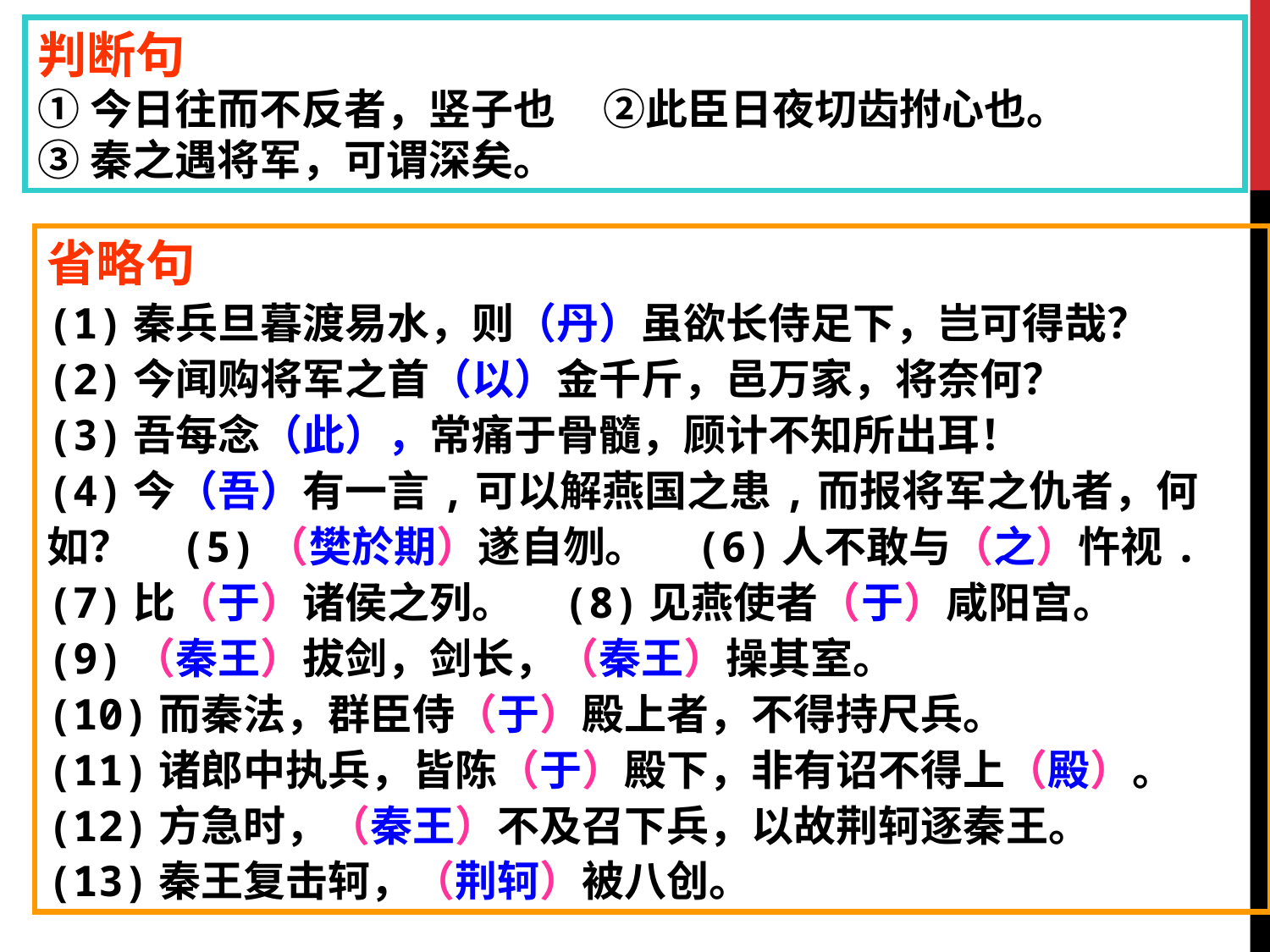

判断句
①今日往而不反者，竖子也     ②此臣日夜切齿拊心也。
③秦之遇将军，可谓深矣。
省略句
(1)秦兵旦暮渡易水，则（丹）虽欲长侍足下，岂可得哉？
(2)今闻购将军之首（以）金千斤，邑万家，将奈何？
(3)吾每念（此），常痛于骨髓，顾计不知所出耳！
(4)今（吾）有一言,可以解燕国之患,而报将军之仇者，何如？    (5)（樊於期）遂自刎。    (6)人不敢与（之）忤视.
(7)比（于）诸侯之列。    (8)见燕使者（于）咸阳宫。
(9)（秦王）拔剑，剑长，（秦王）操其室。
(10)而秦法，群臣侍（于）殿上者，不得持尺兵。
(11)诸郎中执兵，皆陈（于）殿下，非有诏不得上（殿）。
(12)方急时，（秦王）不及召下兵，以故荆轲逐秦王。
(13)秦王复击轲，（荆轲）被八创。